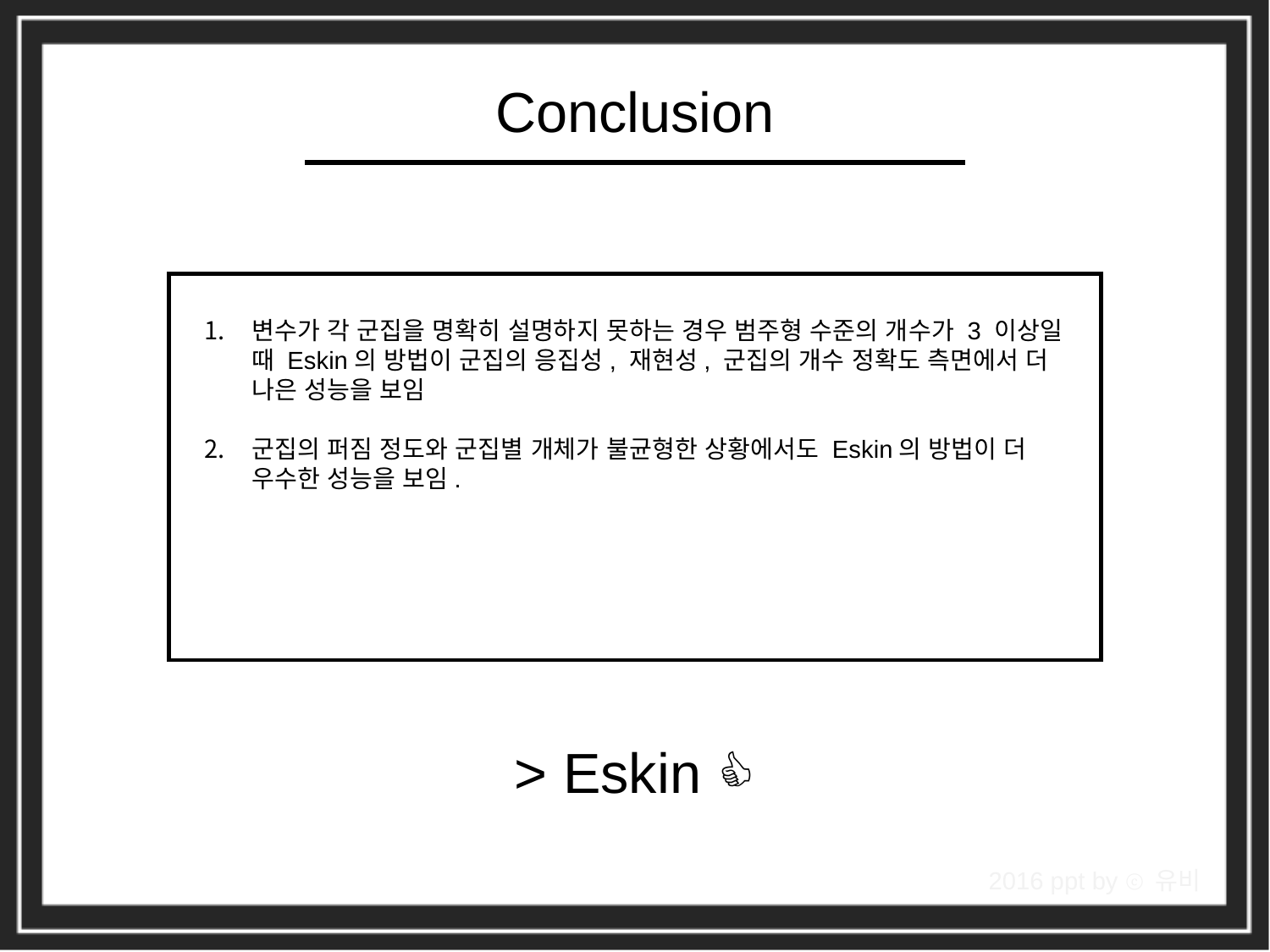

Conclusion

변수가 각 군집을 명확히 설명하지 못하는 경우 범주형 수준의 개수가 3 이상일 때 Eskin의 방법이 군집의 응집성, 재현성, 군집의 개수 정확도 측면에서 더 나은 성능을 보임

군집의 퍼짐 정도와 군집별 개체가 불균형한 상황에서도 Eskin의 방법이 더 우수한 성능을 보임.
> Eskin 👍
2016 ppt by ⓒ 유비